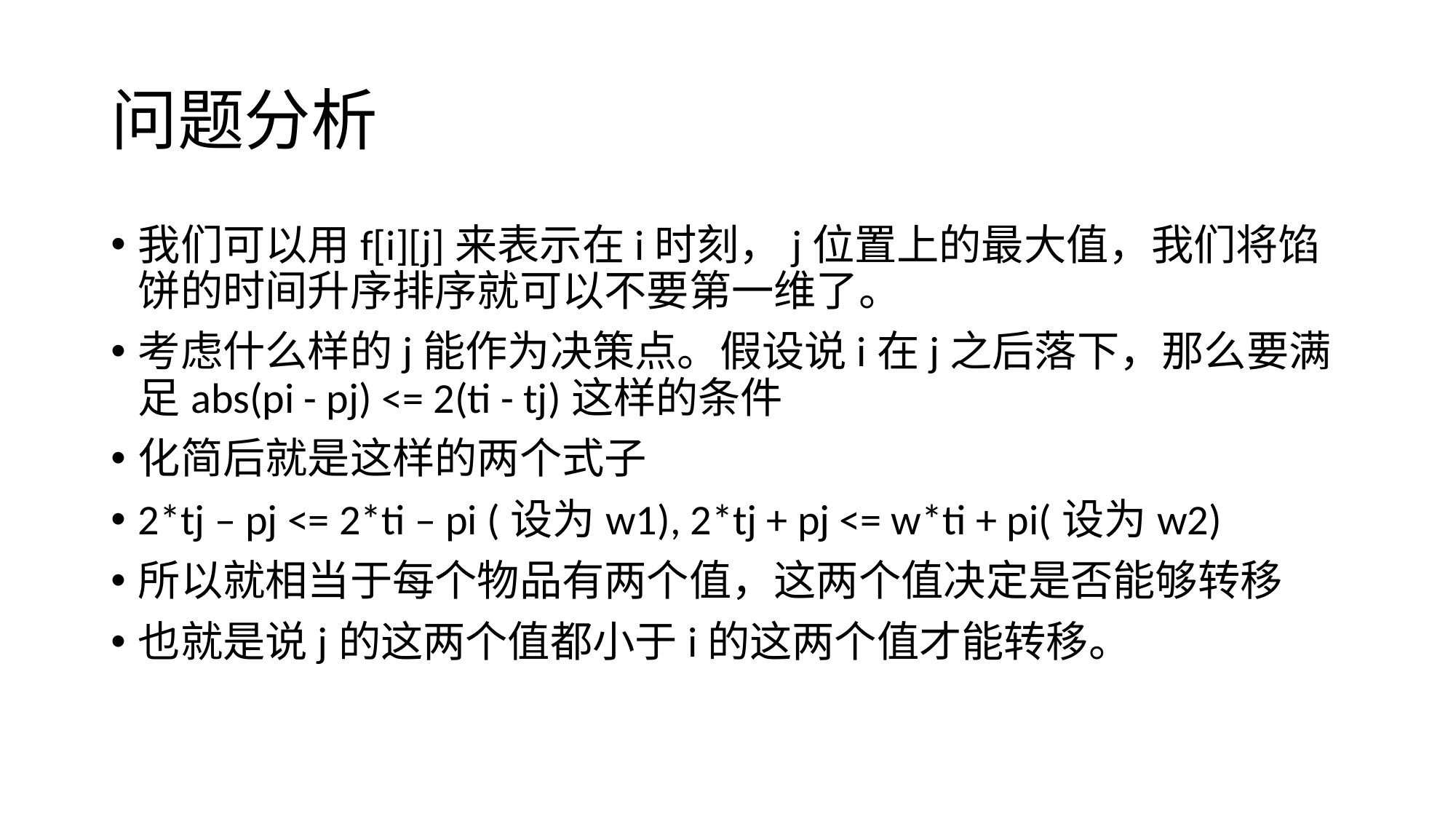

# 问题分析
我们可以用f[i][j]来表示在i时刻，j位置上的最大值，我们将馅饼的时间升序排序就可以不要第一维了。
考虑什么样的j能作为决策点。假设说i在j之后落下，那么要满足abs(pi - pj) <= 2(ti - tj)这样的条件
化简后就是这样的两个式子
2*tj – pj <= 2*ti – pi (设为w1), 2*tj + pj <= w*ti + pi(设为w2)
所以就相当于每个物品有两个值，这两个值决定是否能够转移
也就是说j的这两个值都小于i的这两个值才能转移。